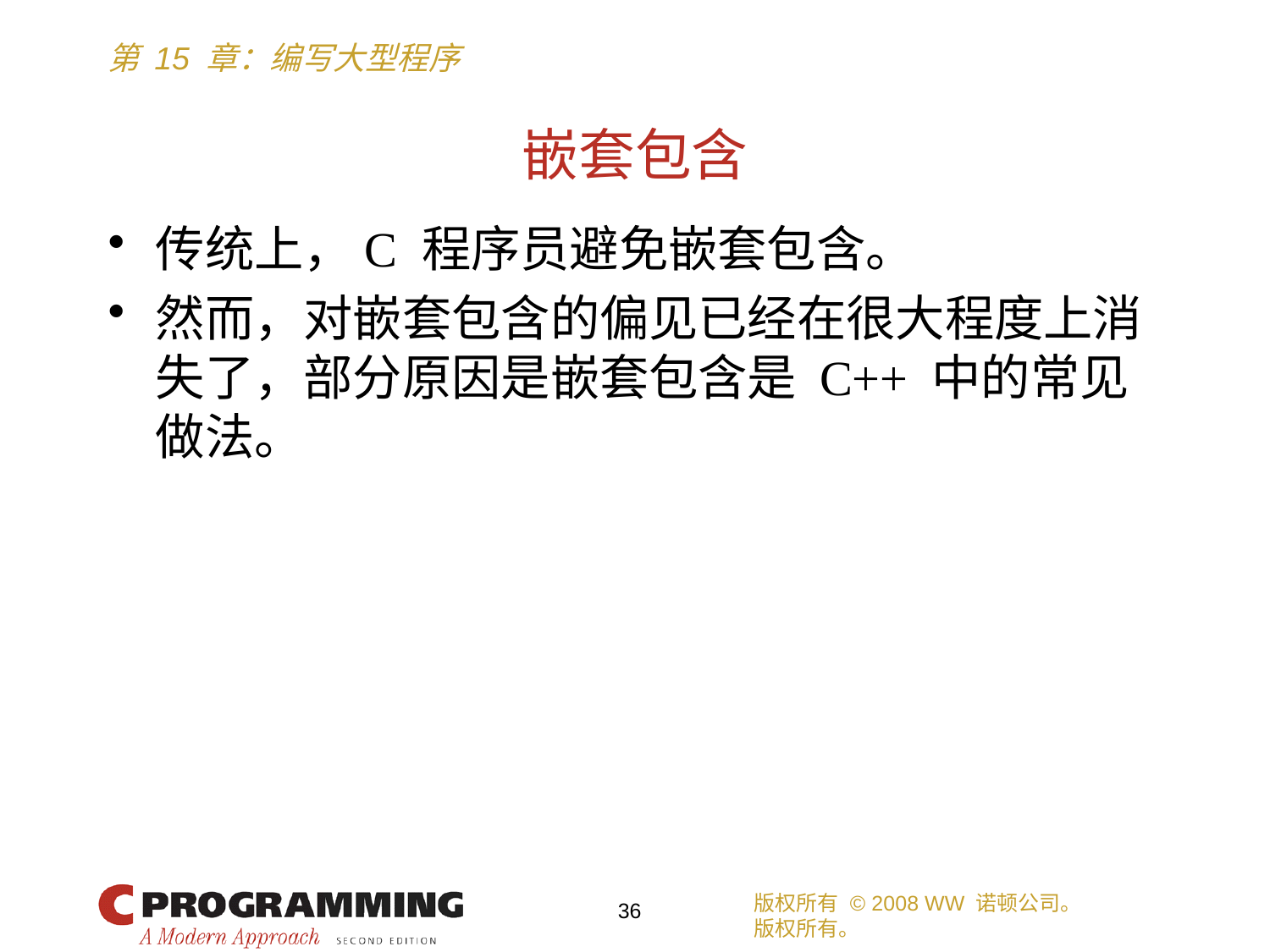

# 嵌套包含
传统上，C 程序员避免嵌套包含。
然而，对嵌套包含的偏见已经在很大程度上消失了，部分原因是嵌套包含是 C++ 中的常见做法。
版权所有 © 2008 WW 诺顿公司。
版权所有。
36